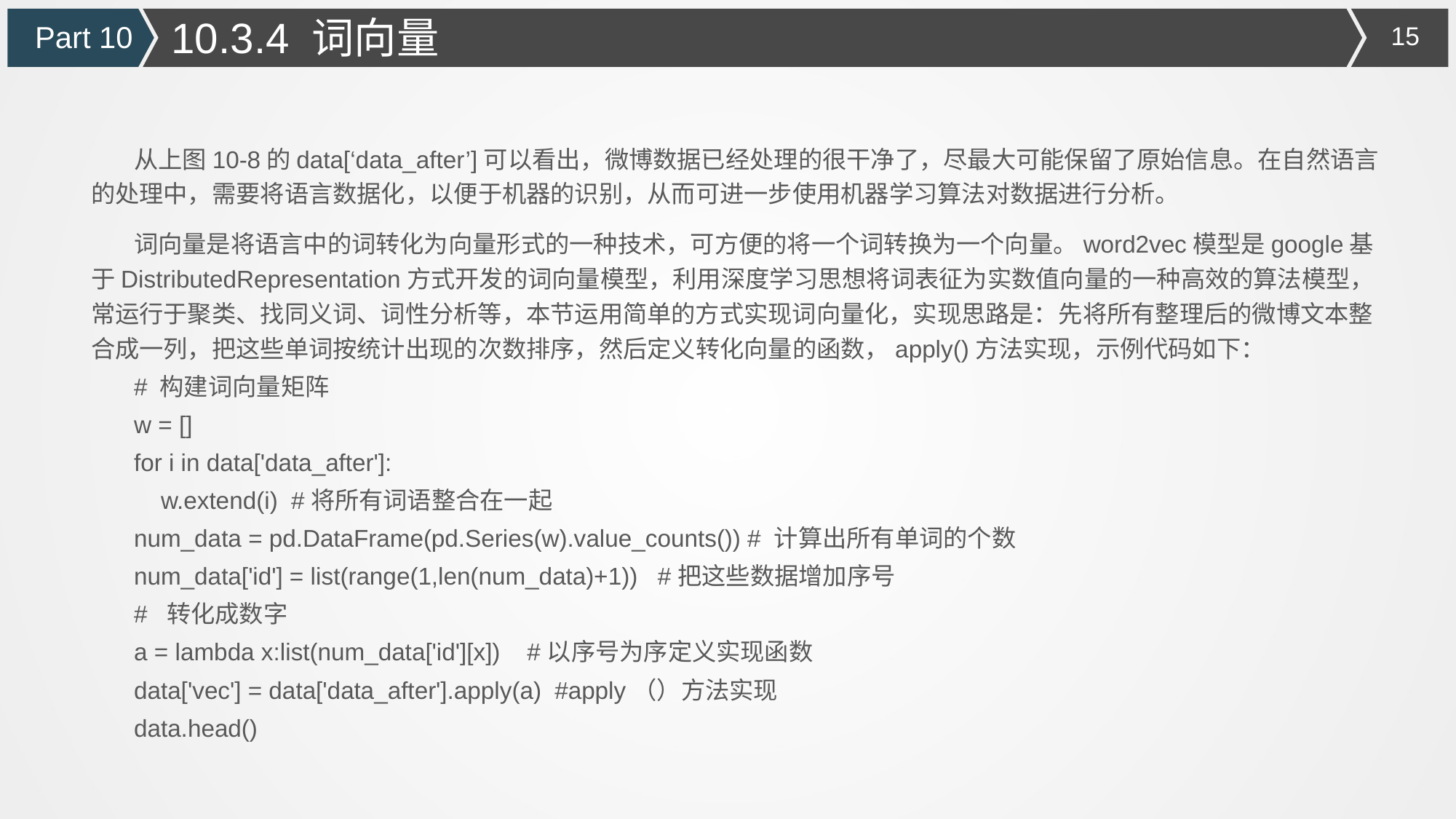

10.3.4 词向量
Part 10
从上图10-8的data[‘data_after’]可以看出，微博数据已经处理的很干净了，尽最大可能保留了原始信息。在自然语言的处理中，需要将语言数据化，以便于机器的识别，从而可进一步使用机器学习算法对数据进行分析。
词向量是将语言中的词转化为向量形式的一种技术，可方便的将一个词转换为一个向量。word2vec模型是google基于DistributedRepresentation方式开发的词向量模型，利用深度学习思想将词表征为实数值向量的一种高效的算法模型，常运行于聚类、找同义词、词性分析等，本节运用简单的方式实现词向量化，实现思路是：先将所有整理后的微博文本整合成一列，把这些单词按统计出现的次数排序，然后定义转化向量的函数，apply()方法实现，示例代码如下：
# 构建词向量矩阵
w = []
for i in data['data_after']:
    w.extend(i)  #将所有词语整合在一起
num_data = pd.DataFrame(pd.Series(w).value_counts()) # 计算出所有单词的个数
num_data['id'] = list(range(1,len(num_data)+1))   #把这些数据增加序号
#  转化成数字
a = lambda x:list(num_data['id'][x])    #以序号为序定义实现函数
data['vec'] = data['data_after'].apply(a)  #apply（）方法实现
data.head()